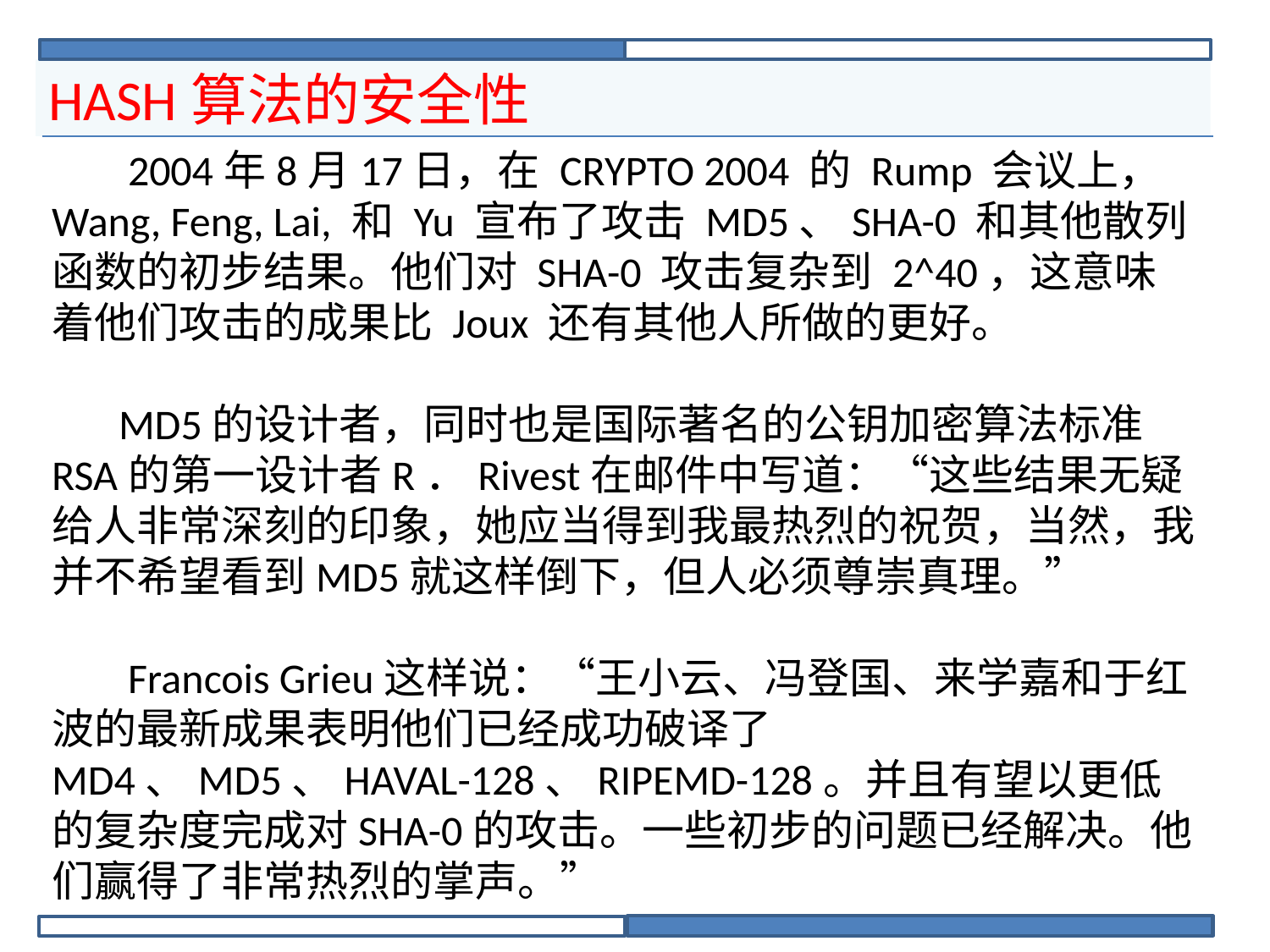

# HASH算法的安全性
        2004年8月17日，在 CRYPTO 2004 的 Rump 会议上，Wang, Feng, Lai, 和 Yu 宣布了攻击 MD5、SHA-0 和其他散列函数的初步结果。他们对 SHA-0 攻击复杂到 2^40，这意味着他们攻击的成果比 Joux 还有其他人所做的更好。

       MD5的设计者，同时也是国际著名的公钥加密算法标准RSA的第一设计者R．Rivest在邮件中写道：“这些结果无疑给人非常深刻的印象，她应当得到我最热烈的祝贺，当然，我并不希望看到MD5就这样倒下，但人必须尊崇真理。”
        Francois Grieu这样说：“王小云、冯登国、来学嘉和于红波的最新成果表明他们已经成功破译了MD4、MD5、HAVAL-128、RIPEMD-128。并且有望以更低的复杂度完成对SHA-0的攻击。一些初步的问题已经解决。他们赢得了非常热烈的掌声。”